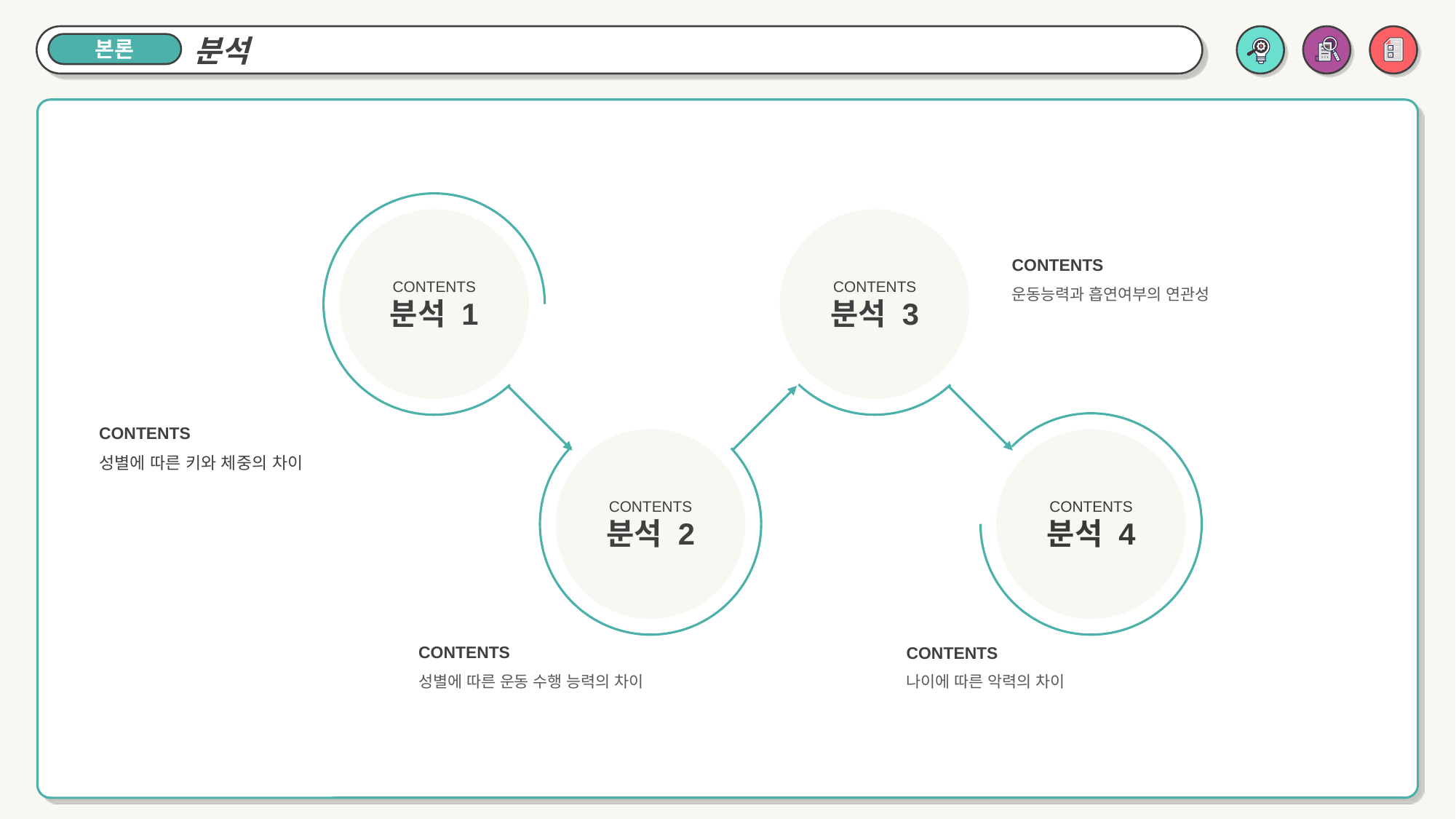

분석

본론

CONTENTS
분석 1
CONTENTS
분석 3
CONTENTS
운동능력과 흡연여부의 연관성

CONTENTS
성별에 따른 키와 체중의 차이

CONTENTS
분석 4
CONTENTS
분석 2
CONTENTS
성별에 따른 운동 수행 능력의 차이
CONTENTS
나이에 따른 악력의 차이